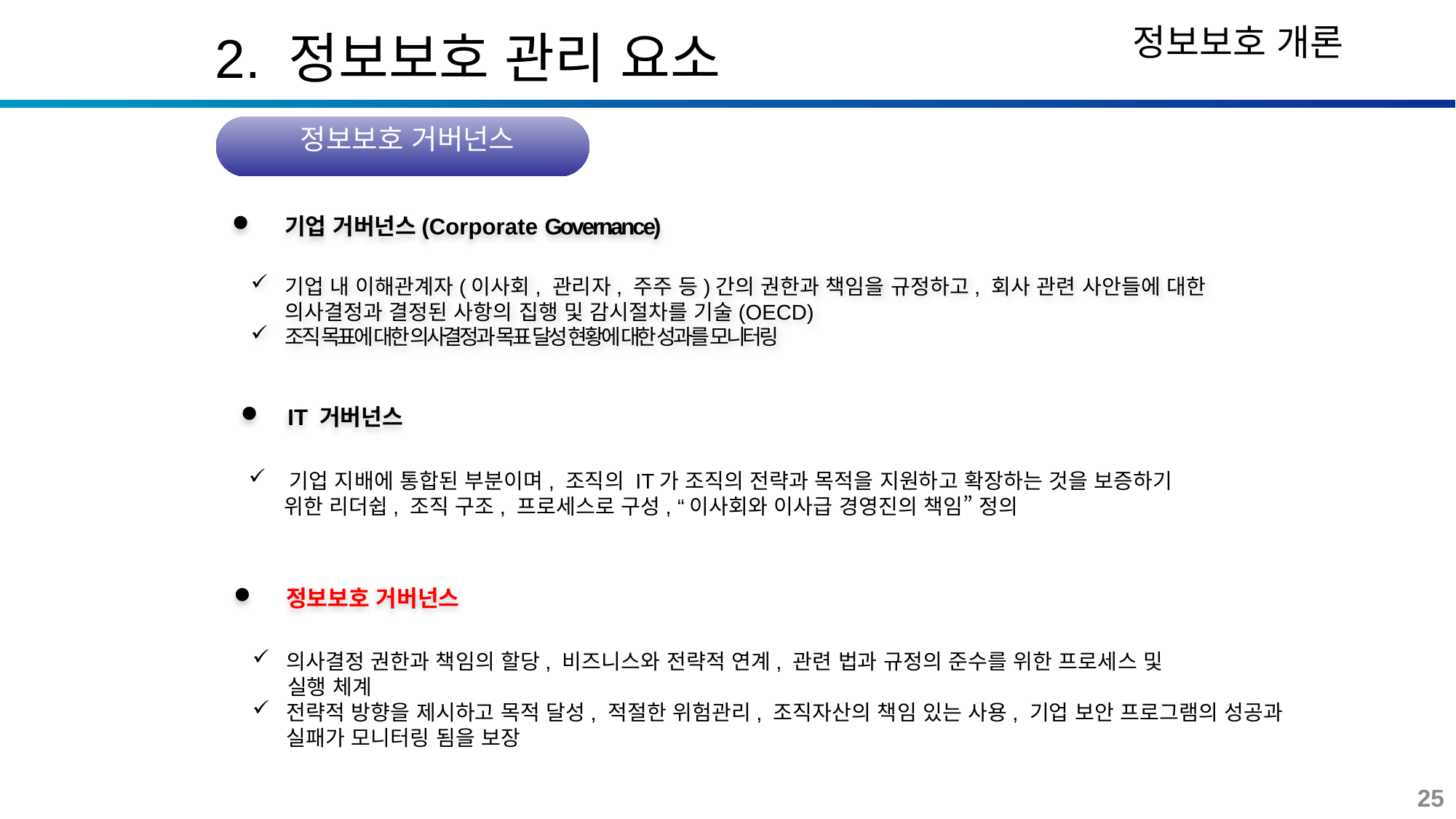

2. 정보보호 관리 요소

정보보호 거버넌스
  기업 거버넌스(Corporate Governance)

기업 내 이해관계자(이사회, 관리자, 주주 등)간의 권한과 책임을 규정하고, 회사 관련 사안들에 대한 의사결정과 결정된 사항의 집행 및 감시절차를 기술(OECD)
조직 목표에 대한 의사결정과 목표 달성 현황에 대한 성과를 모니터링
  IT 거버넌스

기업 지배에 통합된 부분이며, 조직의 IT가 조직의 전략과 목적을 지원하고 확장하는 것을 보증하기
     위한 리더쉽, 조직 구조, 프로세스로 구성, “이사회와 이사급 경영진의 책임” 정의
  정보보호 거버넌스

의사결정 권한과 책임의 할당, 비즈니스와 전략적 연계, 관련 법과 규정의 준수를 위한 프로세스 및
     실행 체계
전략적 방향을 제시하고 목적 달성, 적절한 위험관리, 조직자산의 책임 있는 사용, 기업 보안 프로그램의 성공과 실패가 모니터링 됨을 보장

25